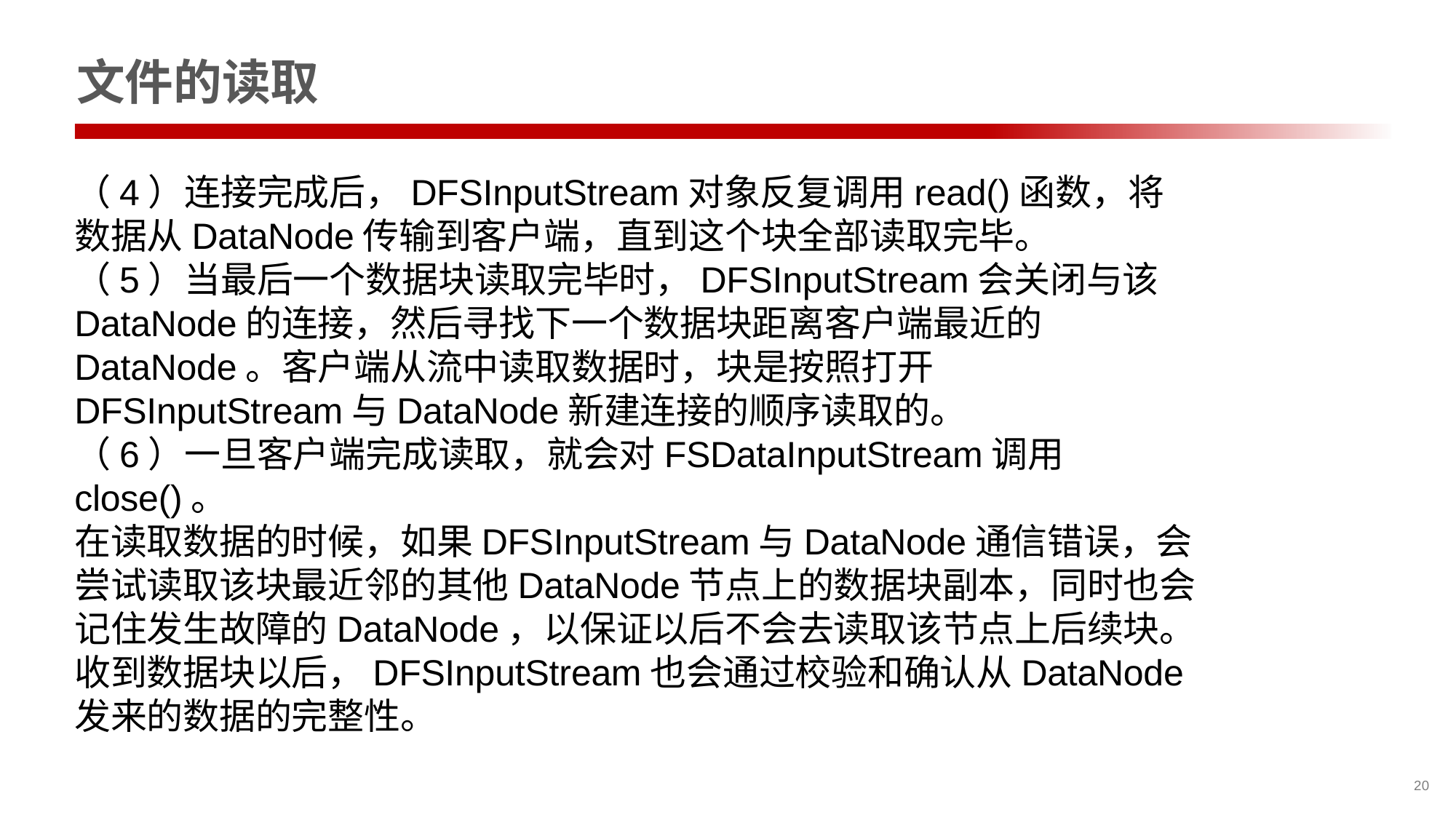

# 文件的读取

（4）连接完成后，DFSInputStream对象反复调用read()函数，将数据从DataNode传输到客户端，直到这个块全部读取完毕。
（5）当最后一个数据块读取完毕时，DFSInputStream会关闭与该DataNode的连接，然后寻找下一个数据块距离客户端最近的DataNode。客户端从流中读取数据时，块是按照打开DFSInputStream与DataNode新建连接的顺序读取的。
（6）一旦客户端完成读取，就会对FSDataInputStream调用close()。
在读取数据的时候，如果DFSInputStream与DataNode通信错误，会尝试读取该块最近邻的其他DataNode节点上的数据块副本，同时也会记住发生故障的DataNode，以保证以后不会去读取该节点上后续块。收到数据块以后，DFSInputStream也会通过校验和确认从DataNode发来的数据的完整性。
20